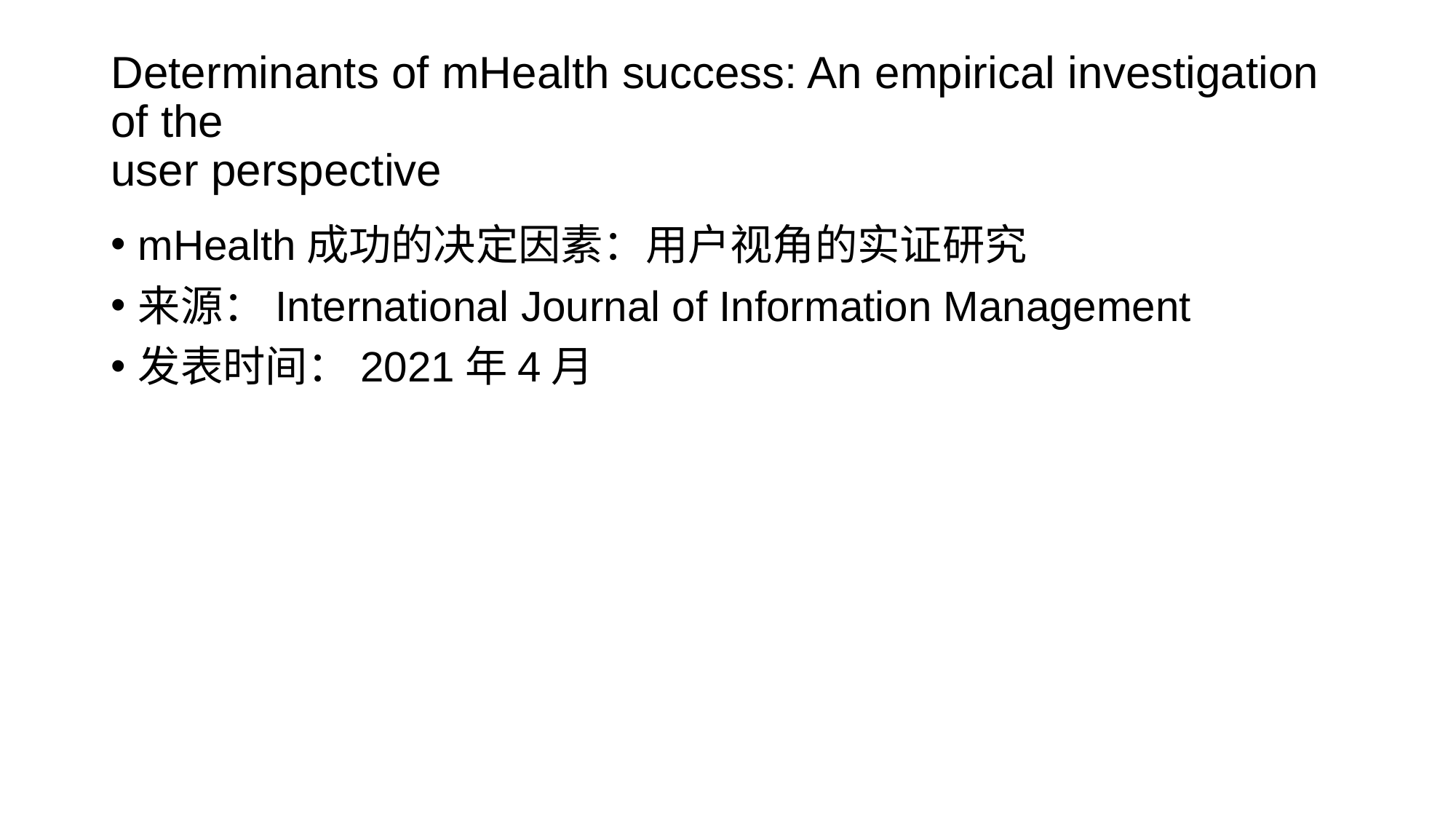

# Determinants of mHealth success: An empirical investigation of the user perspective
mHealth成功的决定因素：用户视角的实证研究
来源：International Journal of Information Management
发表时间：2021年4月